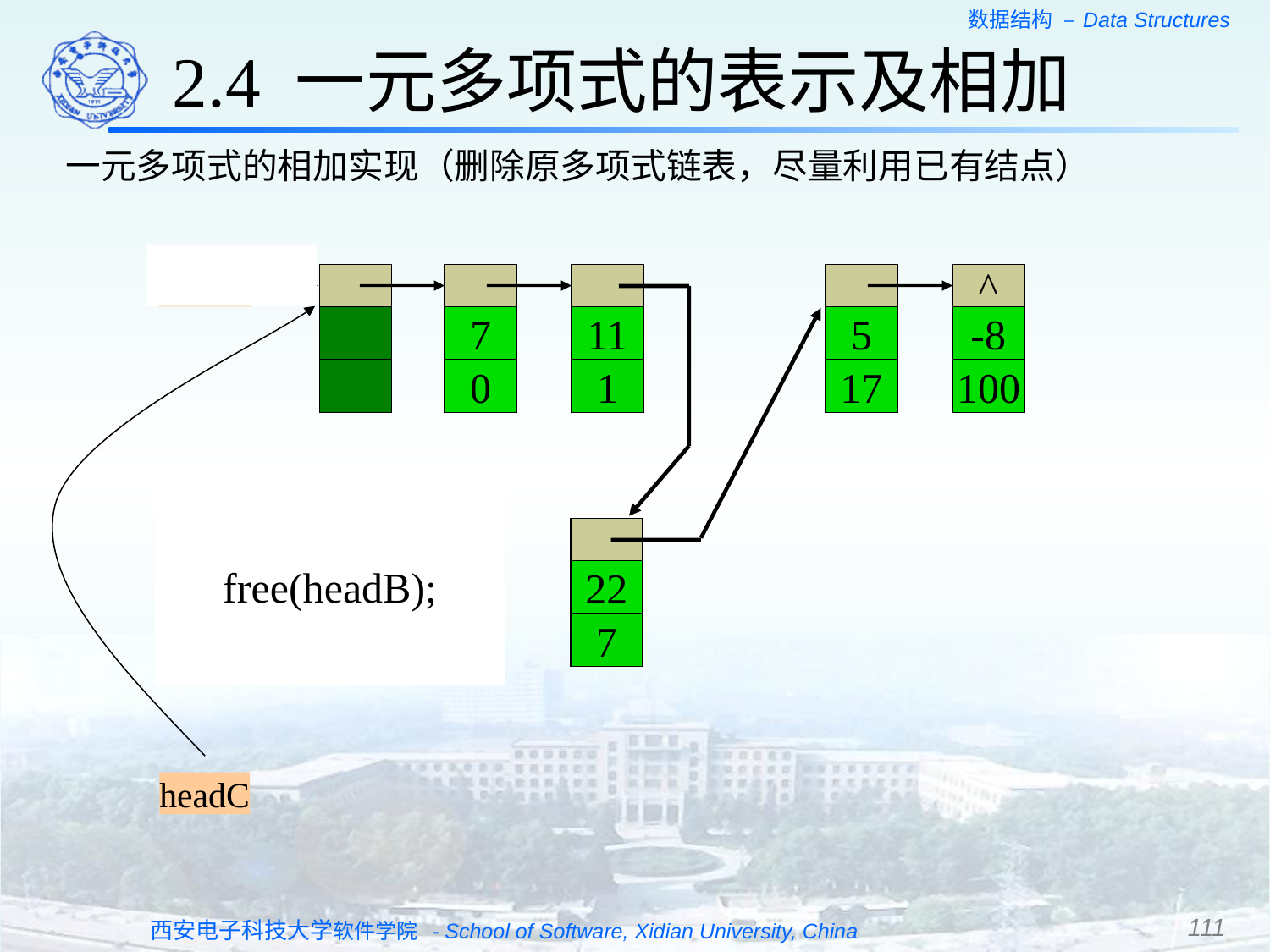

2.4 一元多项式的表示及相加
一元多项式的相加实现（删除原多项式链表，尽量利用已有结点）

headA

^

7
11
5
-8

0
1
17
100
free(headB);
headB

22

7
headC
111